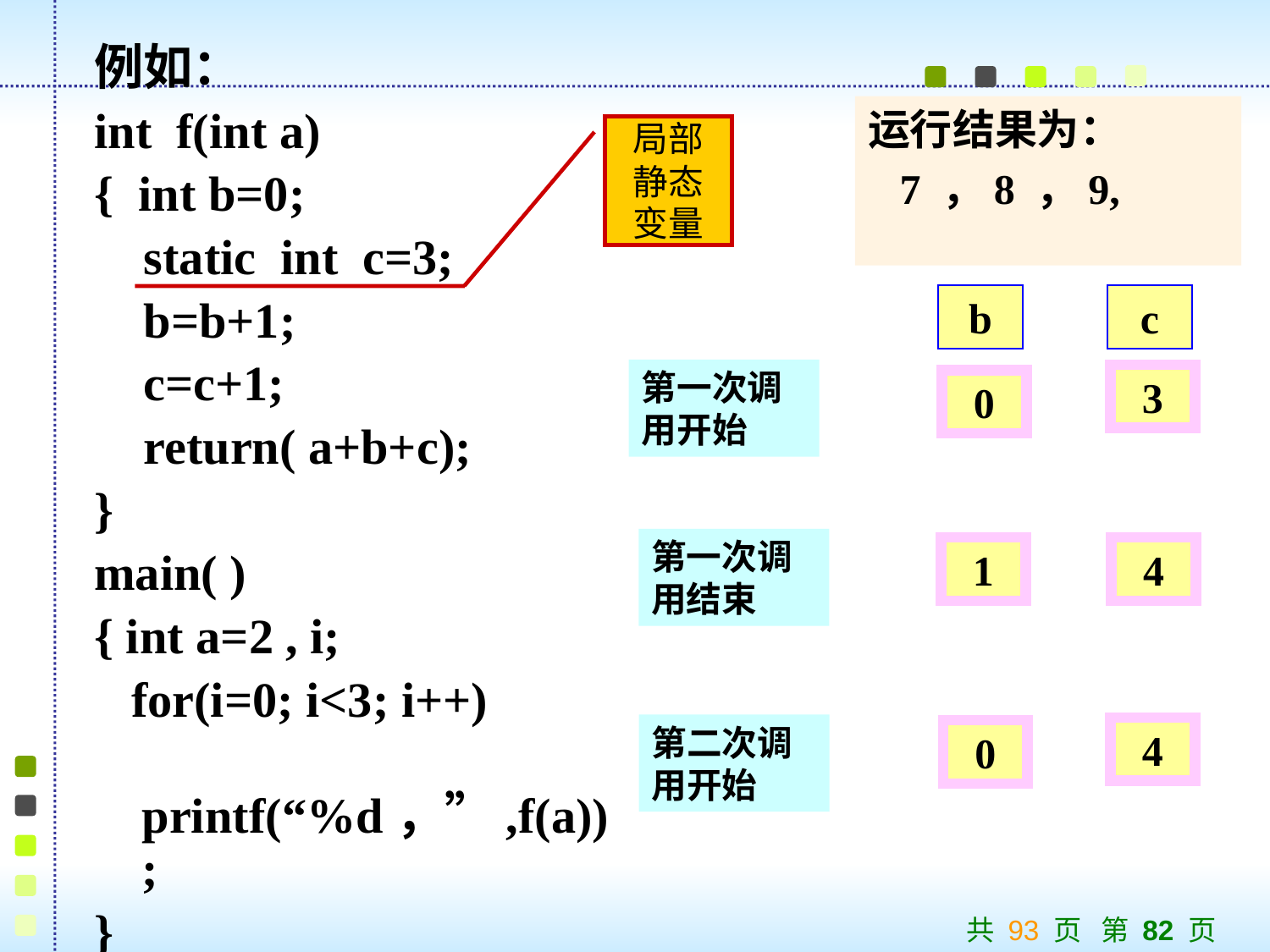

例如：
int  f(int a)
{  int b=0;
    static  int  c=3;
    b=b+1;
    c=c+1;
    return( a+b+c);
}
main( )
{ int a=2 , i;
   for(i=0; i<3; i++)
     printf(“%d，”,f(a));
}
运行结果为：
   7 ，8 ，9,

局部静态变量

b
c
第一次调用开始
3
0
第一次调用结束
1
4
第二次调用开始
4
0
共 93 页   第 82 页